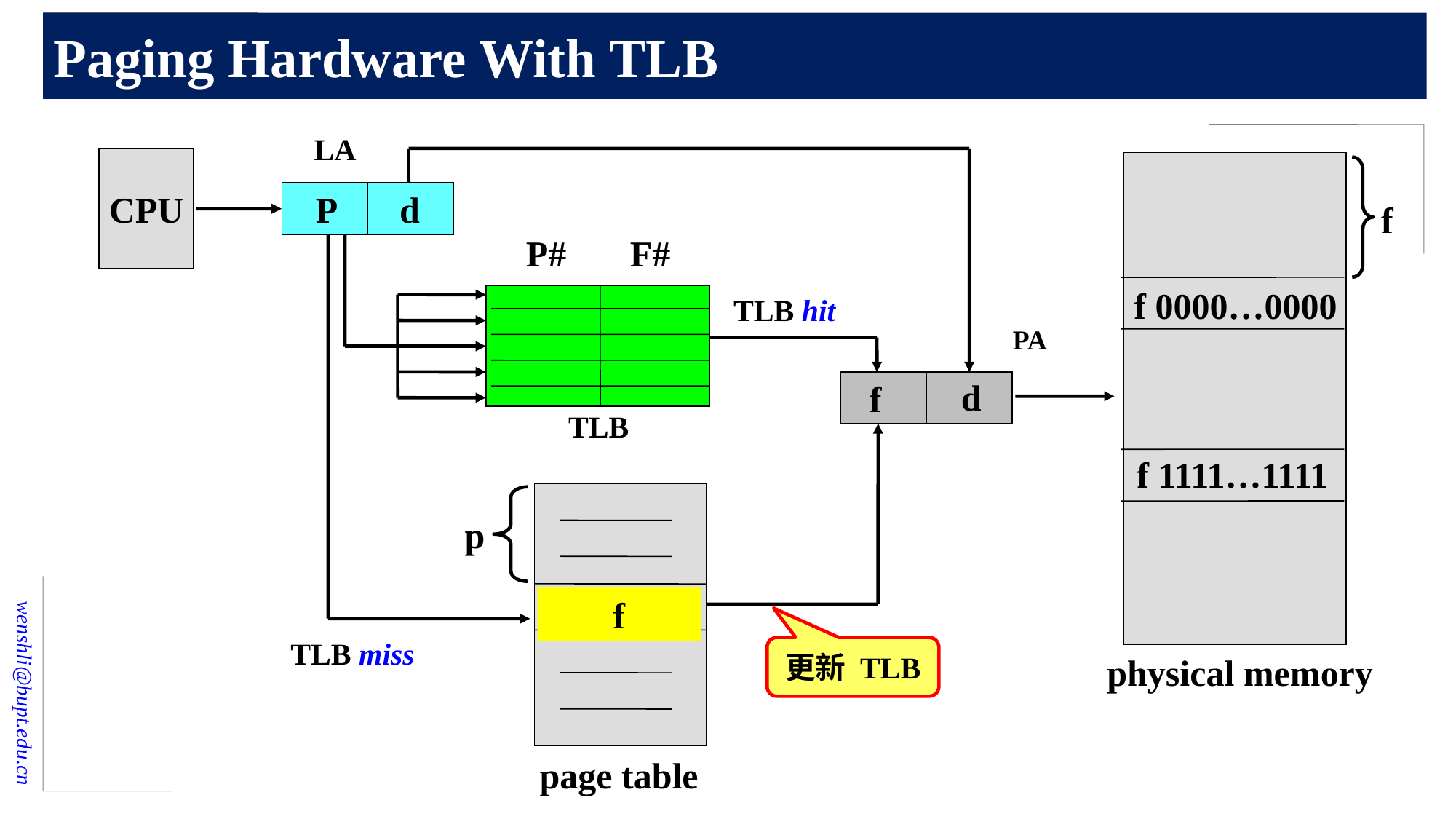

# Paging Hardware With TLB
LA
CPU

physical memory

f
P       d

P#       F#

TLB

TLB miss

f 0000…0000
f 1111…1111
TLB hit

PA
d
  f

page table

p
f
更新 TLB
60